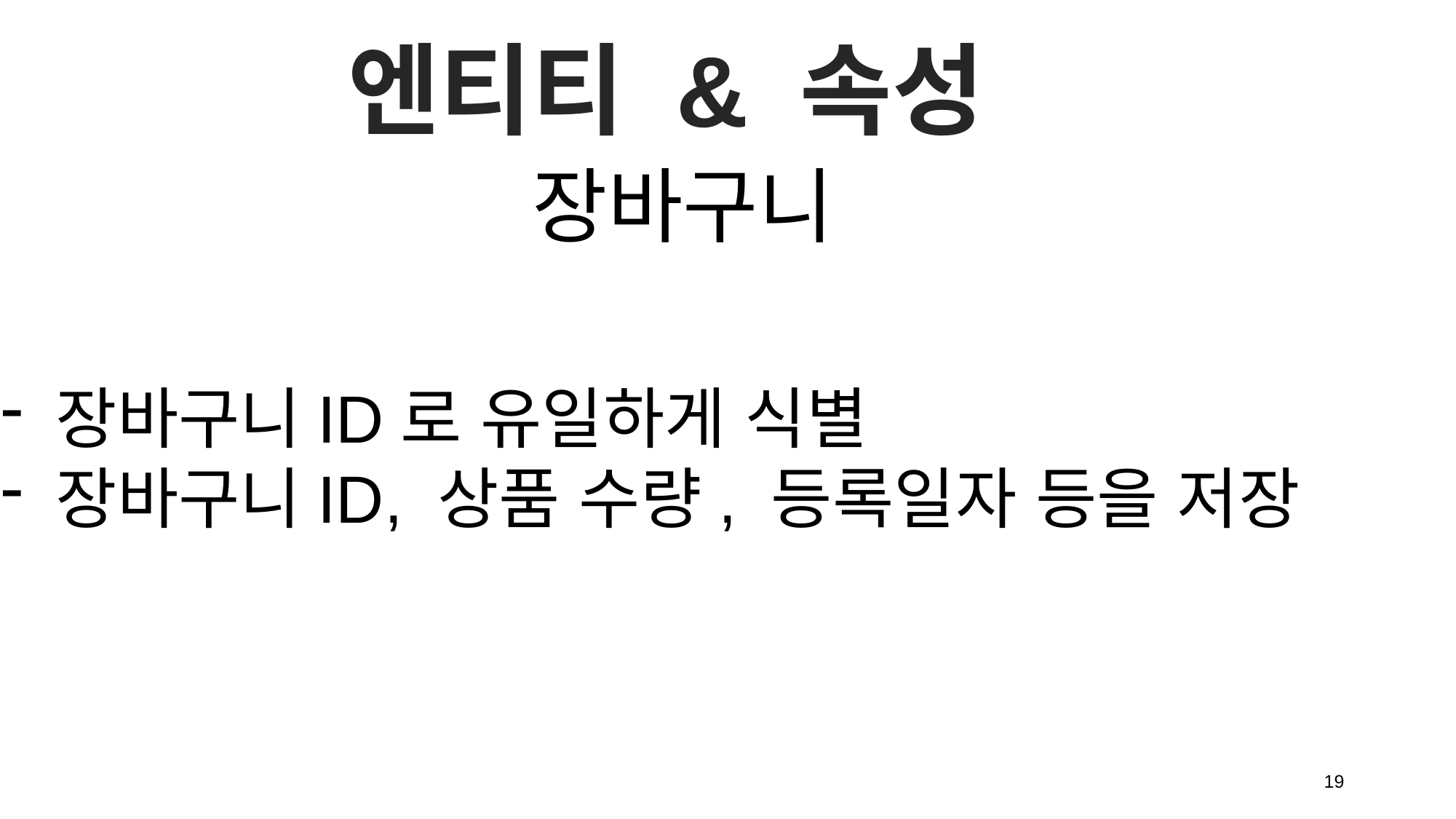

엔티티 & 속성
장바구니
장바구니ID로 유일하게 식별
장바구니ID, 상품 수량, 등록일자 등을 저장
19